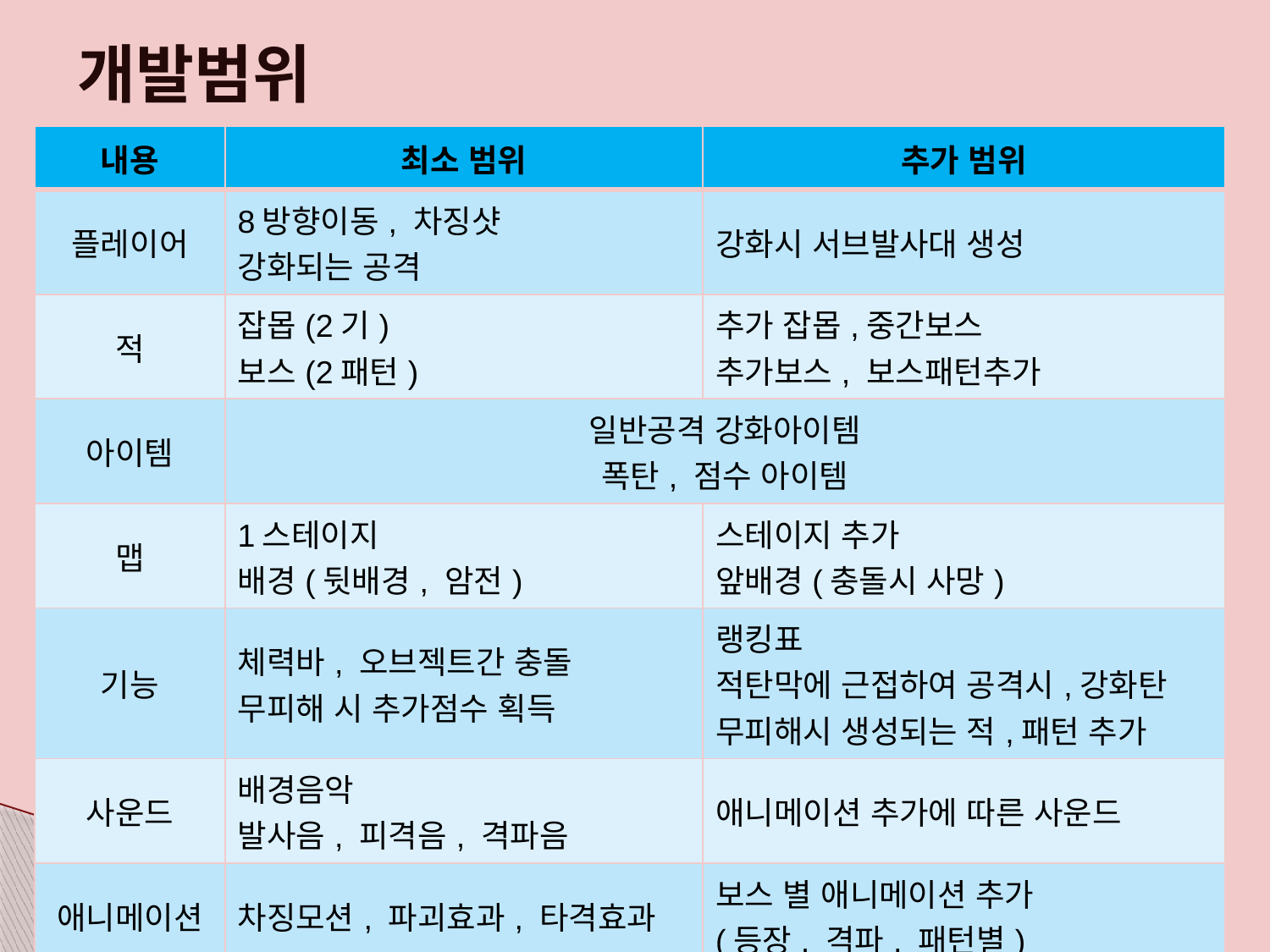

# 개발범위
| 내용 | 최소 범위 | 추가 범위 |
| --- | --- | --- |
| 플레이어 | 8방향이동, 차징샷 강화되는 공격 | 강화시 서브발사대 생성 |
| 적 | 잡몹(2기) 보스(2패턴) | 추가 잡몹,중간보스 추가보스, 보스패턴추가 |
| 아이템 | 일반공격 강화아이템 폭탄, 점수 아이템 |  |
| 맵 | 1스테이지 배경(뒷배경, 암전) | 스테이지 추가 앞배경(충돌시 사망) |
| 기능 | 체력바, 오브젝트간 충돌 무피해 시 추가점수 획득 | 랭킹표 적탄막에 근접하여 공격시,강화탄 무피해시 생성되는 적,패턴 추가 |
| 사운드 | 배경음악 발사음, 피격음, 격파음 | 애니메이션 추가에 따른 사운드 |
| 애니메이션 | 차징모션, 파괴효과, 타격효과 | 보스 별 애니메이션 추가 (등장, 격파, 패턴별) |